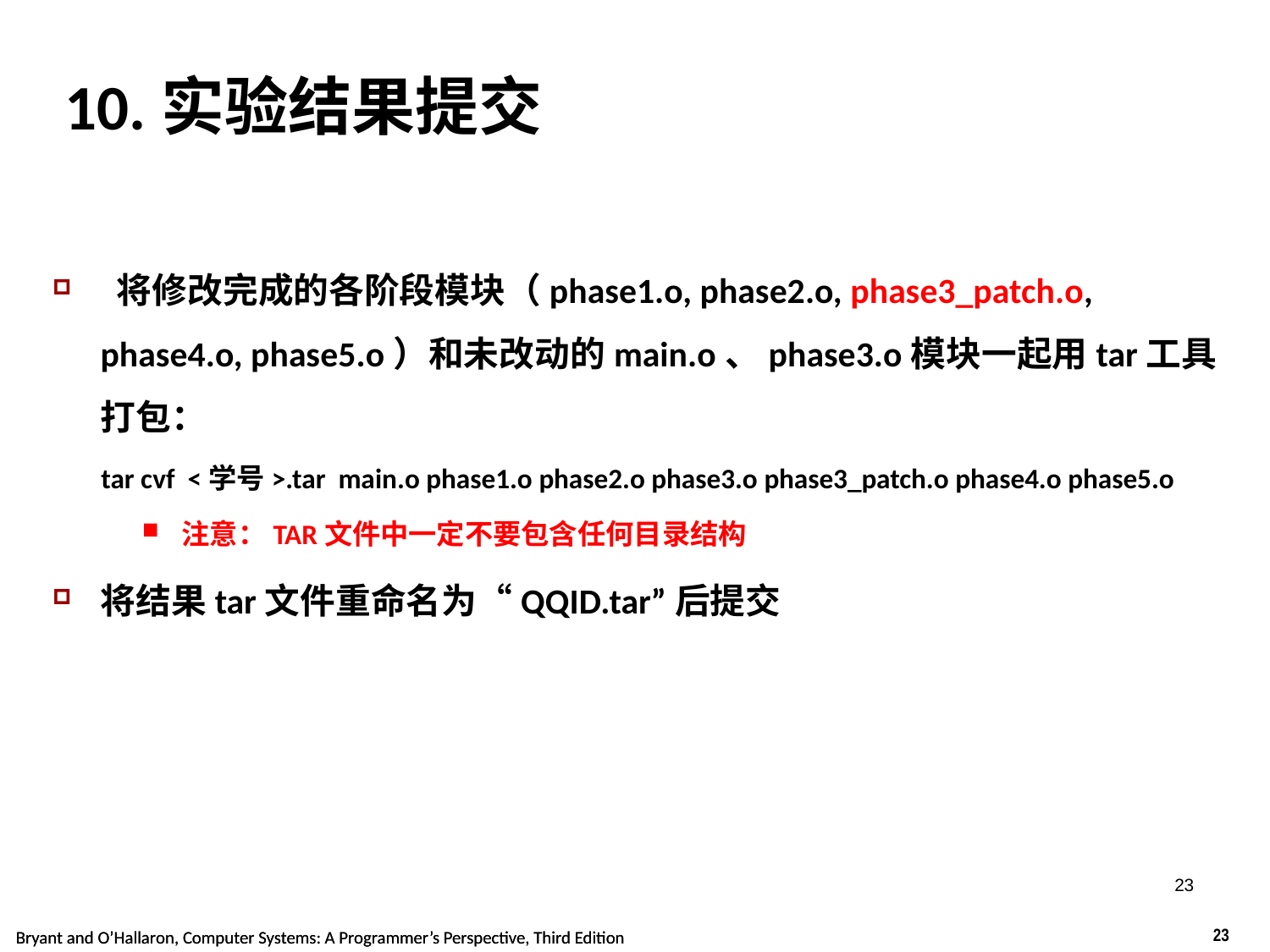

10.实验结果提交
 将修改完成的各阶段模块（phase1.o, phase2.o, phase3_patch.o, phase4.o, phase5.o）和未改动的main.o、phase3.o模块一起用tar工具打包：
tar cvf  <学号>.tar  main.o phase1.o phase2.o phase3.o phase3_patch.o phase4.o phase5.o
注意：TAR文件中一定不要包含任何目录结构
将结果tar文件重命名为“QQID.tar”后提交

23